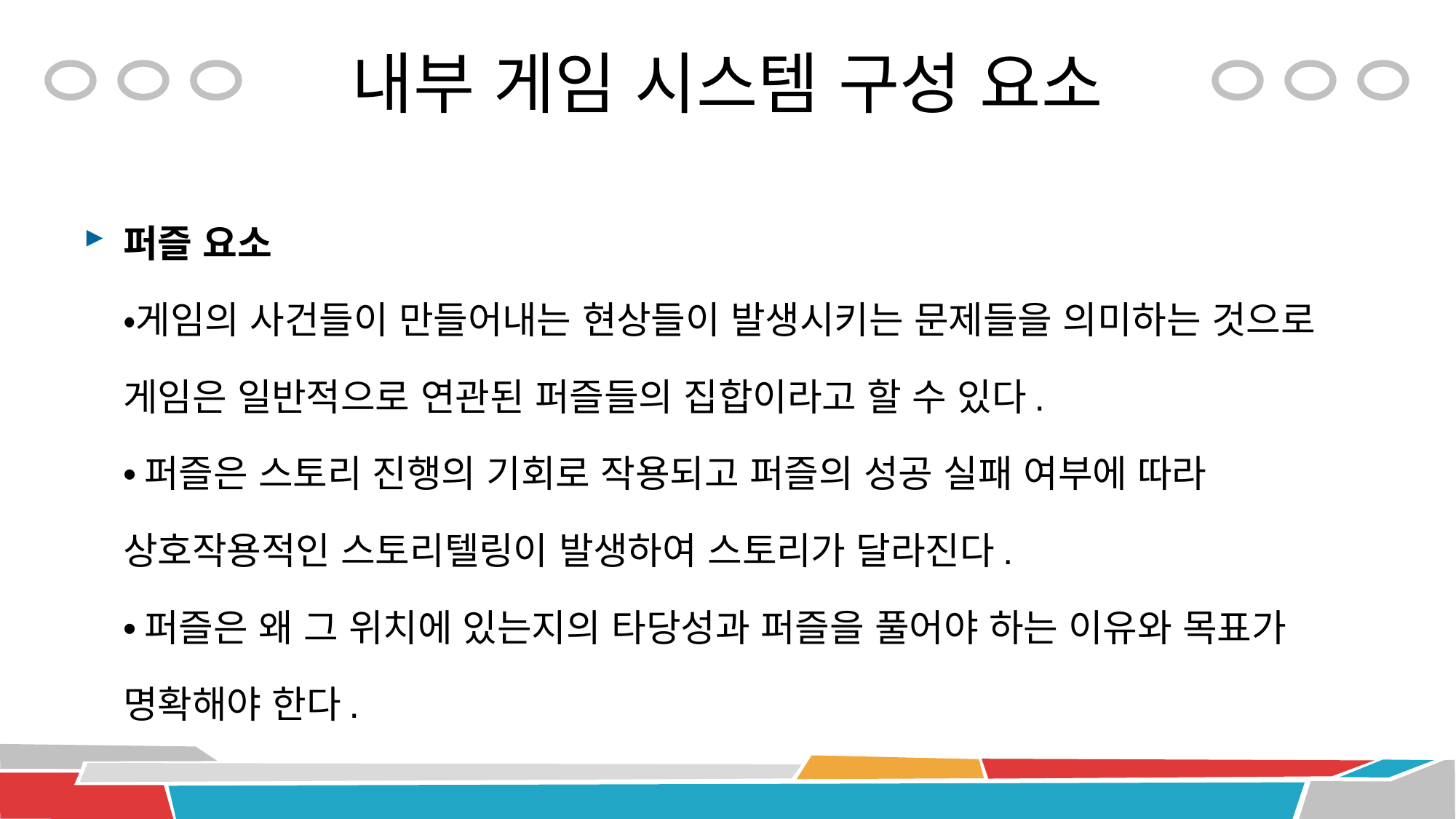

# 내부 게임 시스템 구성 요소
퍼즐 요소
•게임의 사건들이 만들어내는 현상들이 발생시키는 문제들을 의미하는 것으로 게임은 일반적으로 연관된 퍼즐들의 집합이라고 할 수 있다.
•퍼즐은 스토리 진행의 기회로 작용되고 퍼즐의 성공 실패 여부에 따라 상호작용적인 스토리텔링이 발생하여 스토리가 달라진다.
•퍼즐은 왜 그 위치에 있는지의 타당성과 퍼즐을 풀어야 하는 이유와 목표가 명확해야 한다.